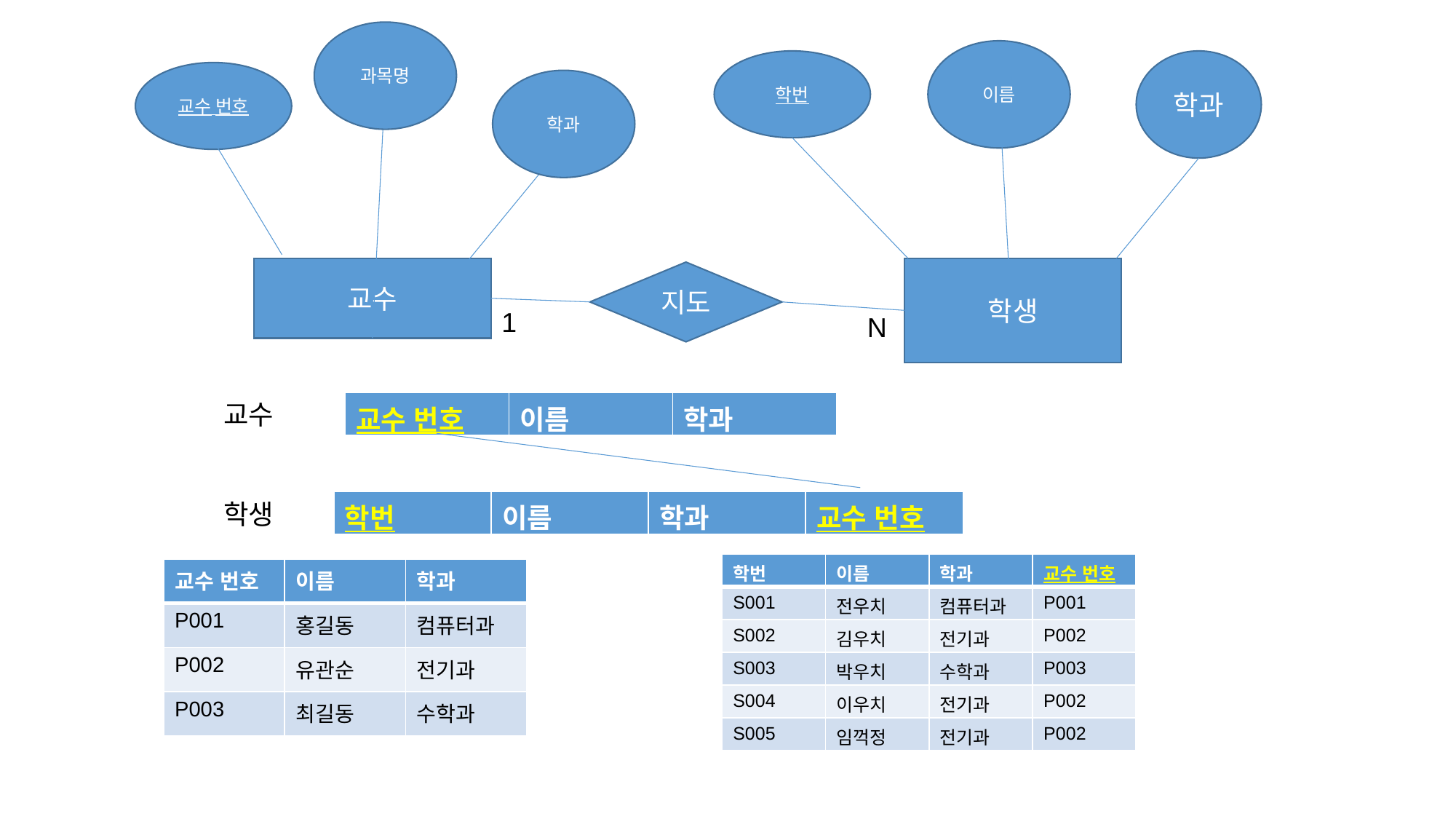

과목명
이름
학과
학번
교수 번호
학과
교수
학생
지도
1
N
  교수
| 교수 번호 | 이름 | 학과 |
| --- | --- | --- |
| 학번 | 이름 | 학과 | 교수 번호 |
| --- | --- | --- | --- |
  학생
| 학번 | 이름 | 학과 | 교수 번호 |
| --- | --- | --- | --- |
| S001 | 전우치 | 컴퓨터과 | P001 |
| S002 | 김우치 | 전기과 | P002 |
| S003 | 박우치 | 수학과 | P003 |
| S004 | 이우치 | 전기과 | P002 |
| S005 | 임꺽정 | 전기과 | P002 |
| 교수 번호 | 이름 | 학과 |
| --- | --- | --- |
| P001 | 홍길동 | 컴퓨터과 |
| P002 | 유관순 | 전기과 |
| P003 | 최길동 | 수학과 |